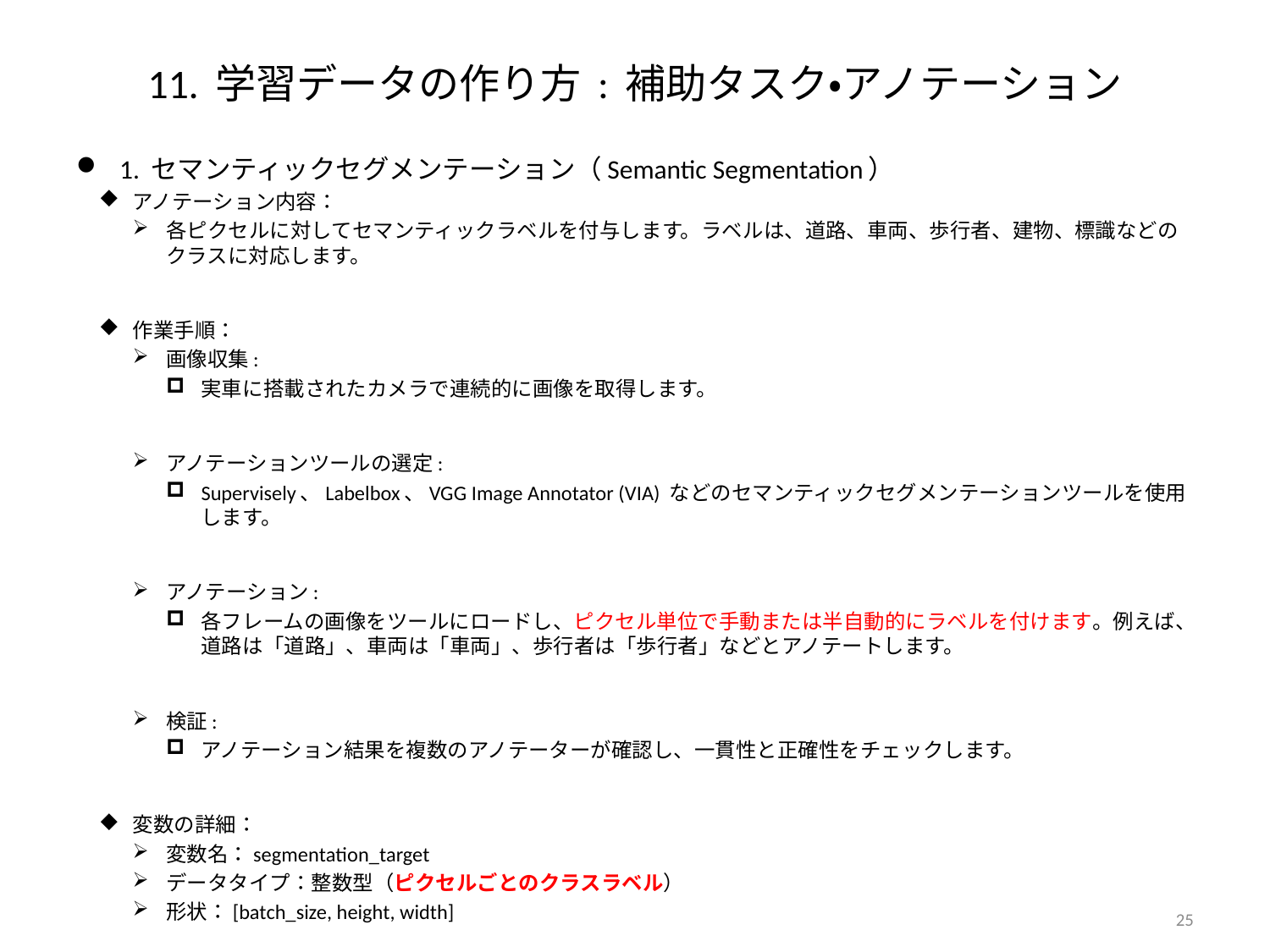

# 11. 学習データの作り方 : 補助タスク・アノテーション
1. セマンティックセグメンテーション（Semantic Segmentation）
アノテーション内容：
各ピクセルに対してセマンティックラベルを付与します。ラベルは、道路、車両、歩行者、建物、標識などのクラスに対応します。

作業手順：
画像収集:
実車に搭載されたカメラで連続的に画像を取得します。

アノテーションツールの選定:
Supervisely、Labelbox、VGG Image Annotator (VIA) などのセマンティックセグメンテーションツールを使用します。

アノテーション:
各フレームの画像をツールにロードし、ピクセル単位で手動または半自動的にラベルを付けます。例えば、道路は「道路」、車両は「車両」、歩行者は「歩行者」などとアノテートします。

検証:
アノテーション結果を複数のアノテーターが確認し、一貫性と正確性をチェックします。

変数の詳細：
変数名：segmentation_target
データタイプ：整数型（ピクセルごとのクラスラベル）
形状：[batch_size, height, width]
25